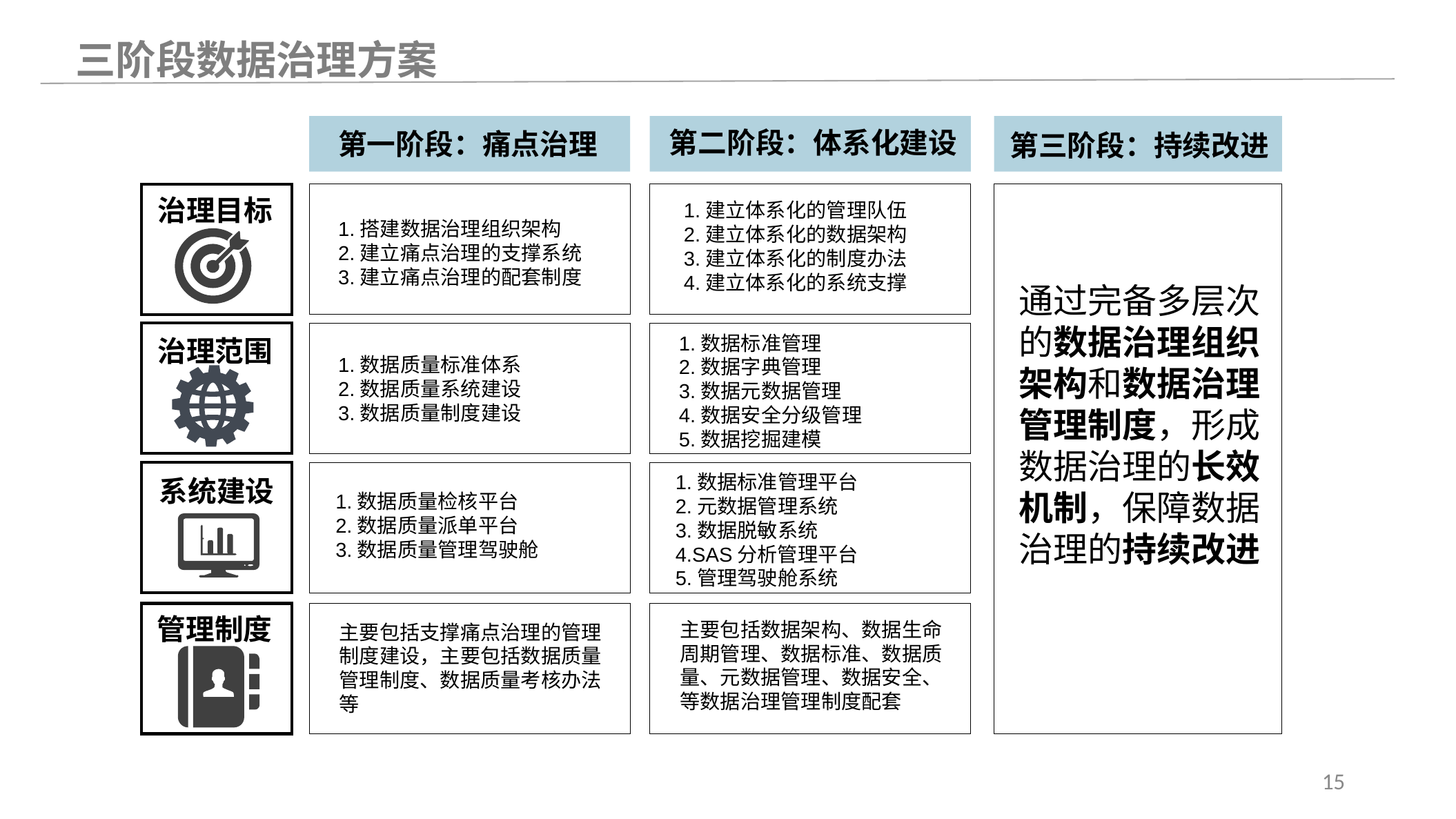

三阶段数据治理方案

第一阶段：痛点治理
第二阶段：体系化建设
第三阶段：持续改进

治理目标
1.建立体系化的管理队伍
2.建立体系化的数据架构
3.建立体系化的制度办法
4.建立体系化的系统支撑
1.搭建数据治理组织架构
2.建立痛点治理的支撑系统
3.建立痛点治理的配套制度

通过完备多层次的数据治理组织架构和数据治理管理制度，形成数据治理的长效机制，保障数据治理的持续改进

治理范围
1.数据标准管理
2.数据字典管理
3.数据元数据管理
4.数据安全分级管理
5.数据挖掘建模
1.数据质量标准体系
2.数据质量系统建设
3.数据质量制度建设

1.数据质量检核平台
2.数据质量派单平台
3.数据质量管理驾驶舱

系统建设
1.数据标准管理平台
2.元数据管理系统
3.数据脱敏系统
4.SAS分析管理平台
5.管理驾驶舱系统

管理制度
主要包括数据架构、数据生命周期管理、数据标准、数据质量、元数据管理、数据安全、等数据治理管理制度配套
主要包括支撑痛点治理的管理制度建设，主要包括数据质量管理制度、数据质量考核办法等

15